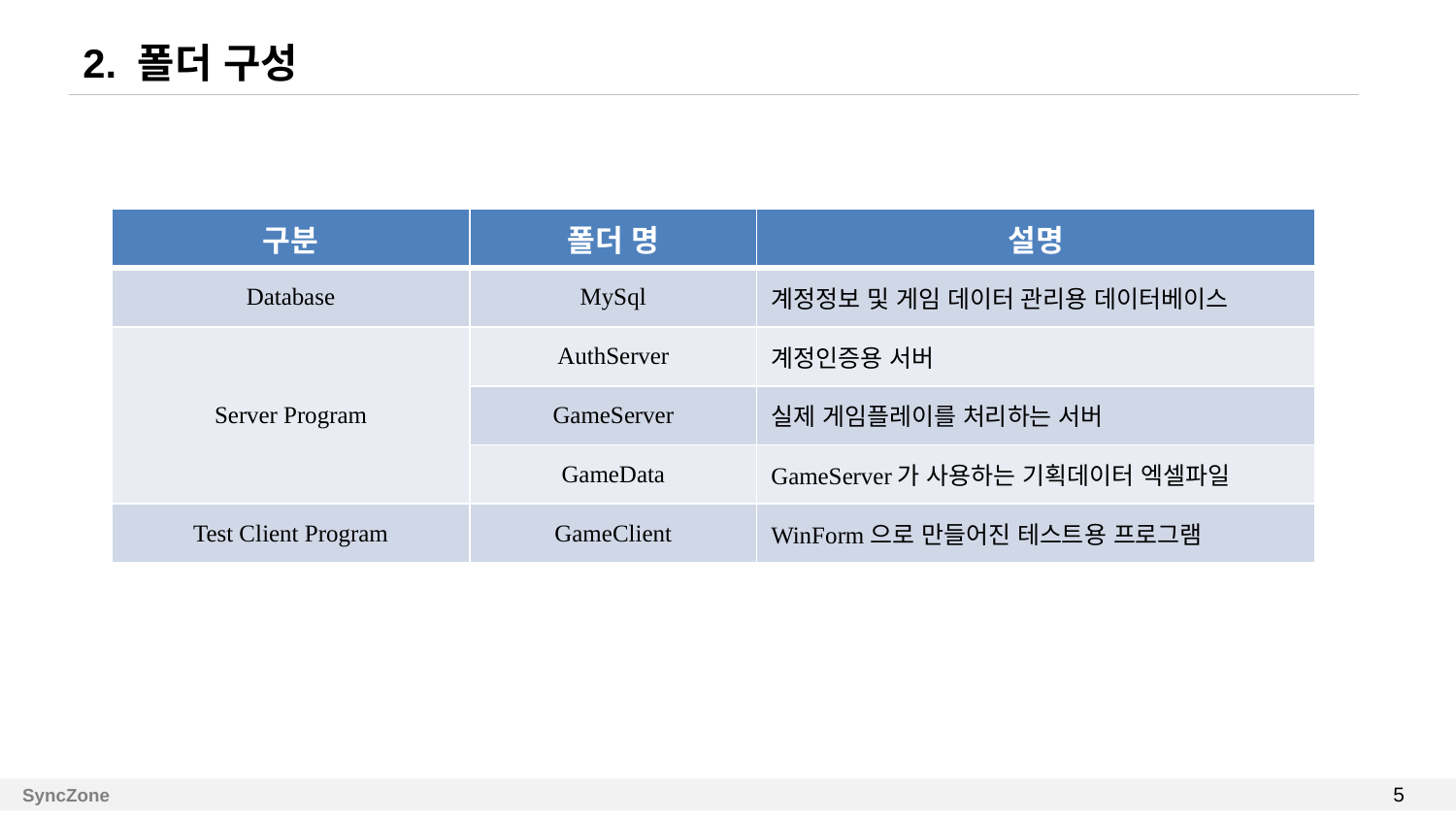

2. 폴더 구성
| 구분 | 폴더 명 | 설명 |
| --- | --- | --- |
| Database | MySql | 계정정보 및 게임 데이터 관리용 데이터베이스 |
| Server Program | AuthServer | 계정인증용 서버 |
|  | GameServer | 실제 게임플레이를 처리하는 서버 |
|  | GameData | GameServer가 사용하는 기획데이터 엑셀파일 |
| Test Client Program | GameClient | WinForm으로 만들어진 테스트용 프로그램 |